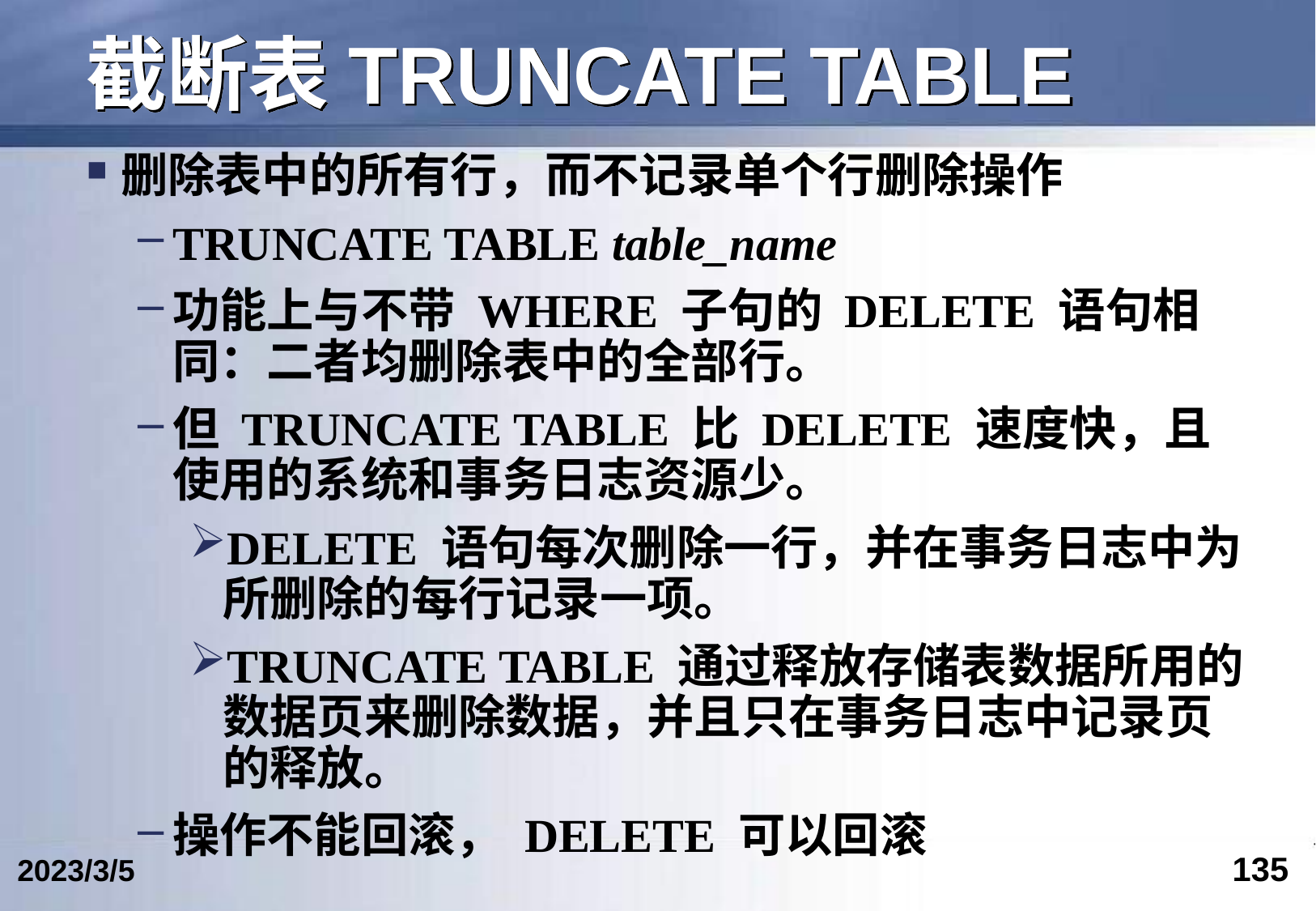

# 截断表TRUNCATE TABLE
删除表中的所有行，而不记录单个行删除操作
TRUNCATE TABLE table_name
功能上与不带 WHERE 子句的 DELETE 语句相同：二者均删除表中的全部行。
但 TRUNCATE TABLE 比 DELETE 速度快，且使用的系统和事务日志资源少。
DELETE 语句每次删除一行，并在事务日志中为所删除的每行记录一项。
TRUNCATE TABLE 通过释放存储表数据所用的数据页来删除数据，并且只在事务日志中记录页的释放。
操作不能回滚， DELETE 可以回滚
135
2023/3/5